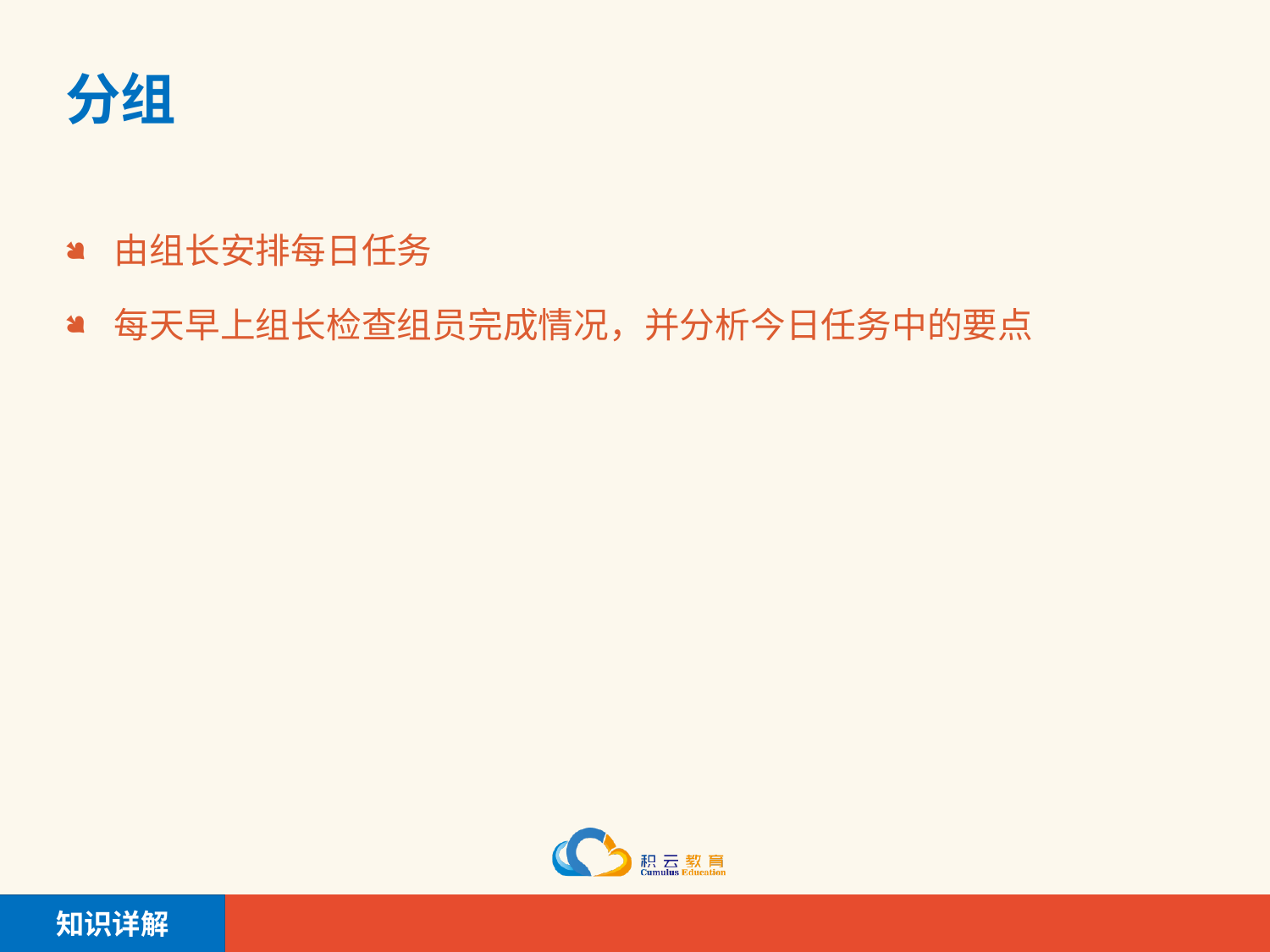

# 分组
由组长安排每日任务
每天早上组长检查组员完成情况，并分析今日任务中的要点